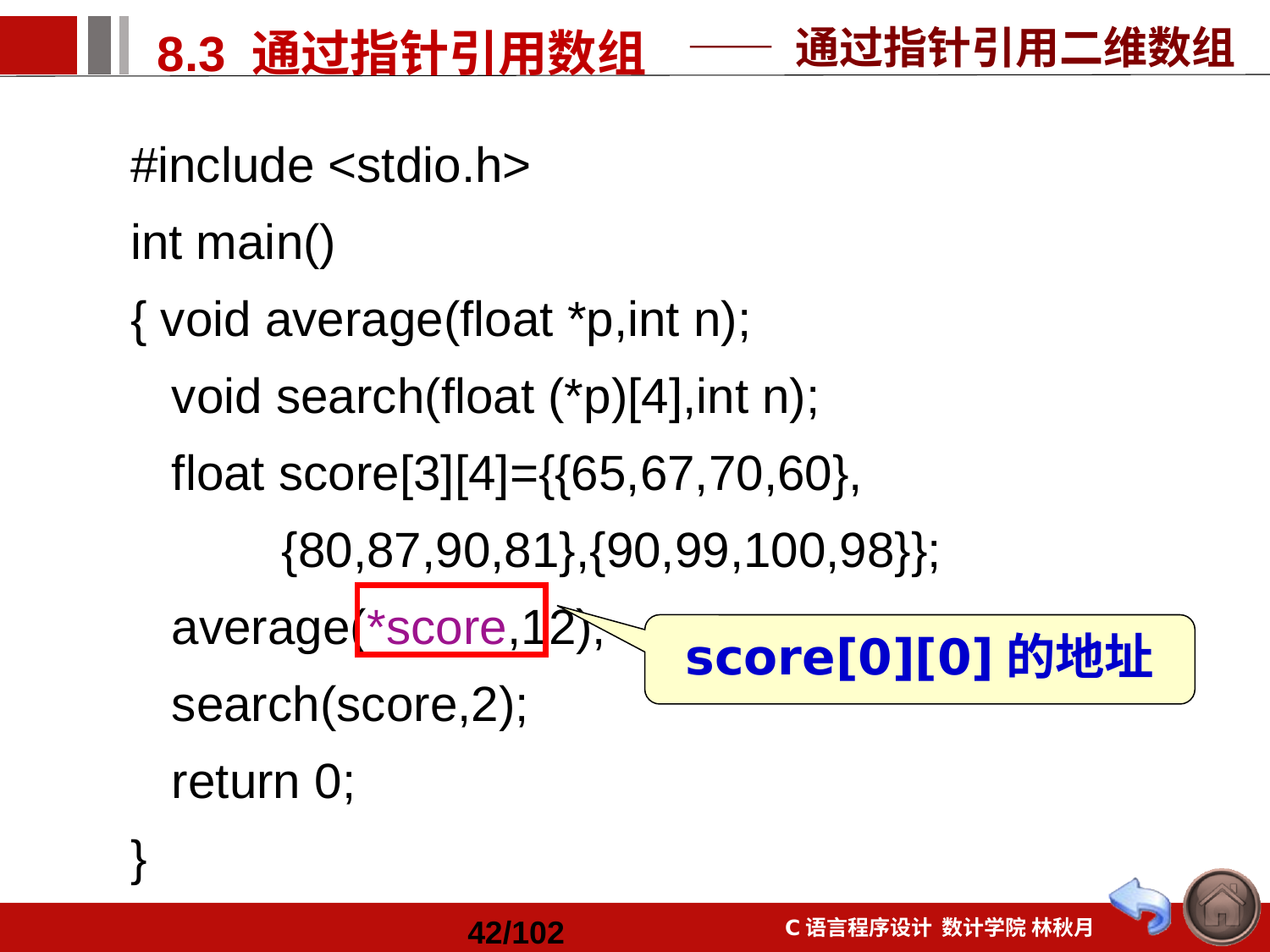

—— 通过指针引用二维数组
#include <stdio.h>
int main()
{ void average(float *p,int n);
   void search(float (*p)[4],int n);
   float score[3][4]={{65,67,70,60},
           {80,87,90,81},{90,99,100,98}};
   average(*score,12);
   search(score,2);
   return 0;
}

score[0][0]的地址